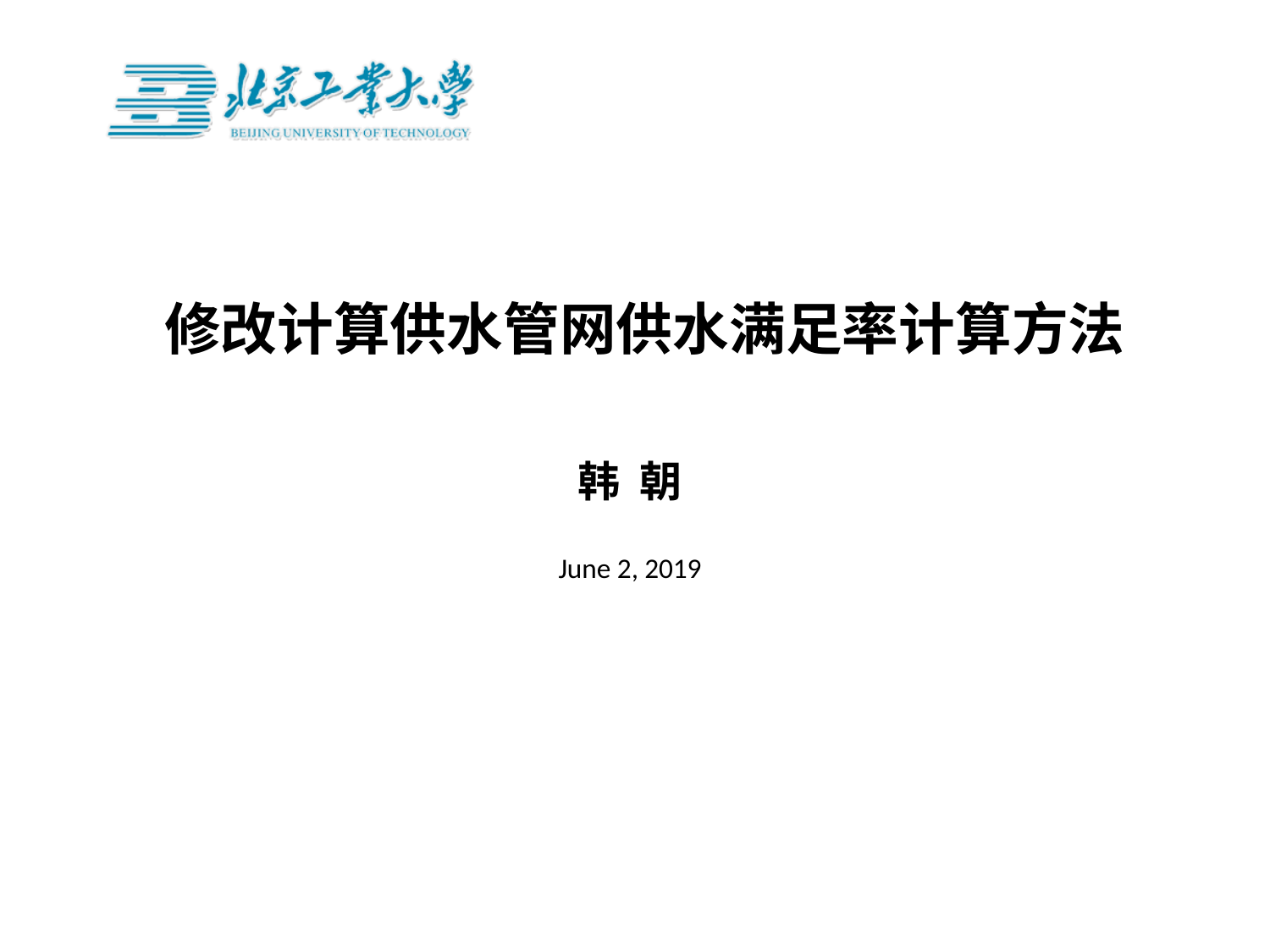

# 修改计算供水管网供水满足率计算方法

韩  朝
June 2, 2019